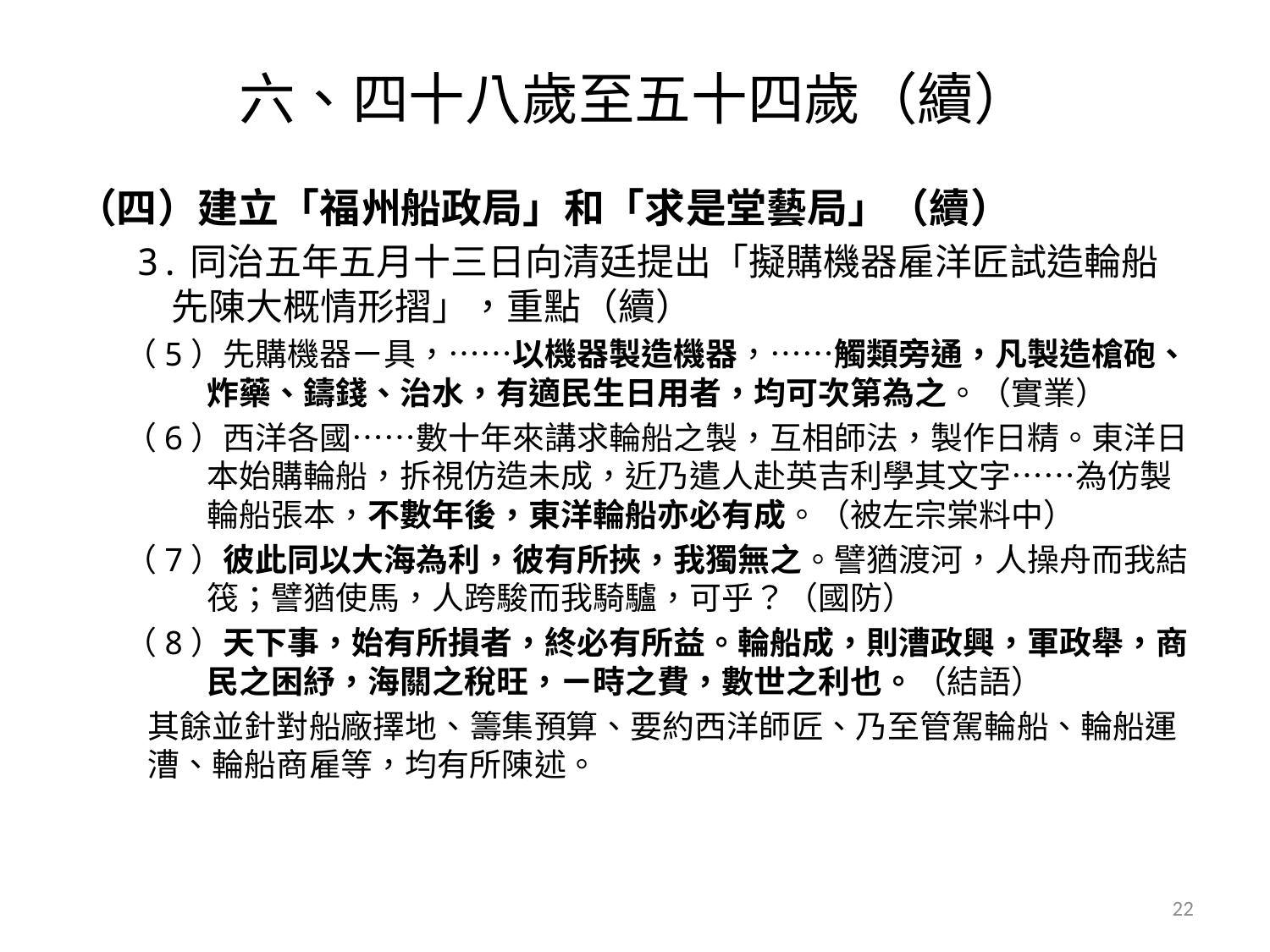

# 六、四十八歲至五十四歲（續）
（四）建立「福州船政局」和「求是堂藝局」（續）
3.同治五年五月十三日向清廷提出「擬購機器雇洋匠試造輪船先陳大概情形摺」，重點（續）
（5）先購機器ㄧ具，⋯⋯以機器製造機器，⋯⋯觸類旁通，凡製造槍砲、炸藥、鑄錢、治水，有適民生日用者，均可次第為之。（實業）
（6）西洋各國⋯⋯數十年來講求輪船之製，互相師法，製作日精。東洋日本始購輪船，拆視仿造未成，近乃遣人赴英吉利學其文字⋯⋯為仿製輪船張本，不數年後，東洋輪船亦必有成。（被左宗棠料中）
（7）彼此同以大海為利，彼有所挾，我獨無之。譬猶渡河，人操舟而我結筏；譬猶使馬，人跨駿而我騎驢，可乎？（國防）
（8）天下事，始有所損者，終必有所益。輪船成，則漕政興，軍政舉，商民之困紓，海關之稅旺，ㄧ時之費，數世之利也。（結語）
其餘並針對船廠擇地、籌集預算、要約西洋師匠、乃至管駕輪船、輪船運漕、輪船商雇等，均有所陳述。

22